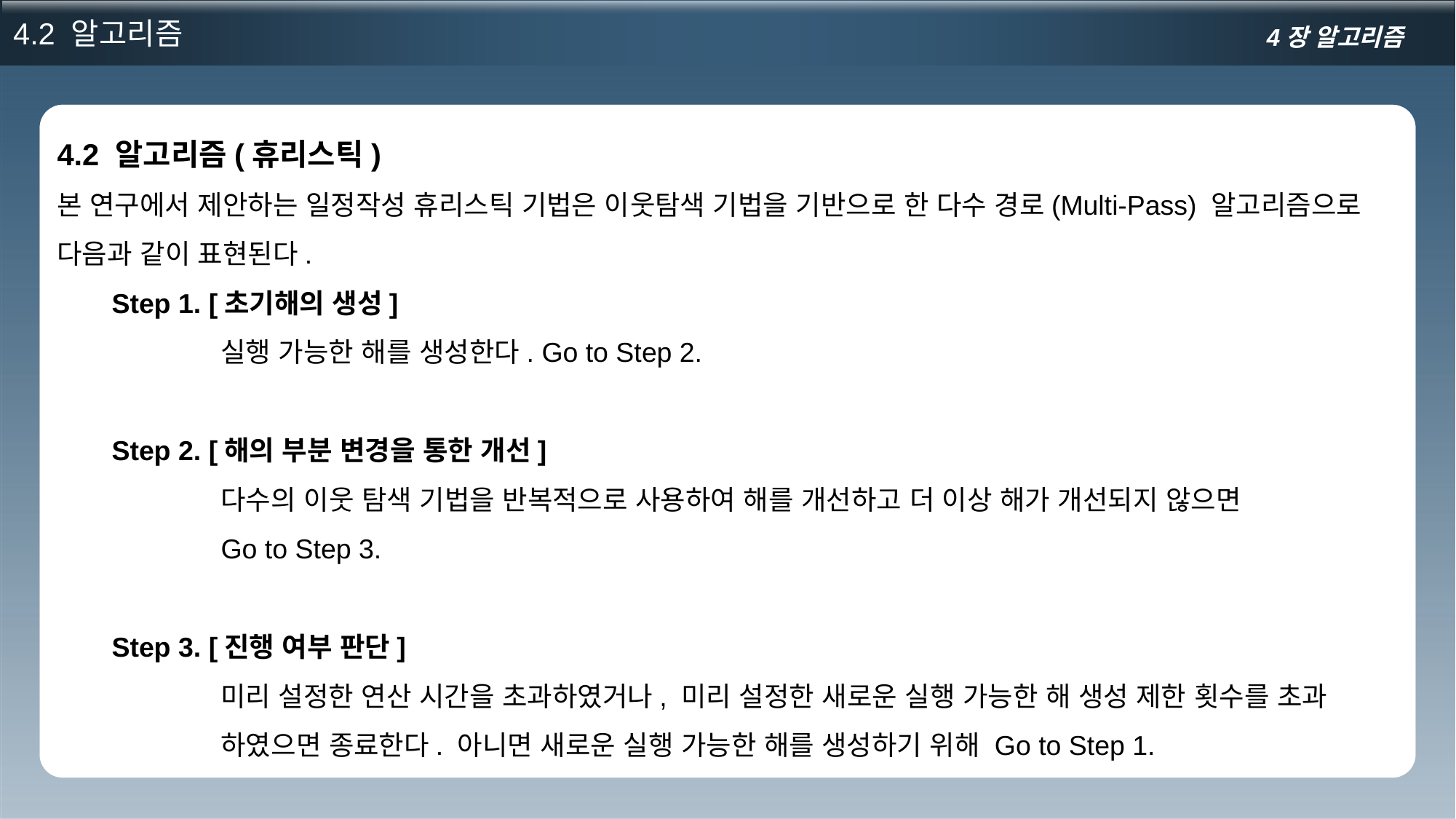

4.2 알고리즘
4장 알고리즘
4.2 알고리즘(휴리스틱)
본 연구에서 제안하는 일정작성 휴리스틱 기법은 이웃탐색 기법을 기반으로 한 다수 경로(Multi-Pass) 알고리즘으로 다음과 같이 표현된다.
Step 1. [초기해의 생성]
	실행 가능한 해를 생성한다. Go to Step 2.

Step 2. [해의 부분 변경을 통한 개선]
	다수의 이웃 탐색 기법을 반복적으로 사용하여 해를 개선하고 더 이상 해가 개선되지 않으면
	Go to Step 3.

Step 3. [진행 여부 판단]
	미리 설정한 연산 시간을 초과하였거나, 미리 설정한 새로운 실행 가능한 해 생성 제한 횟수를 초과
	하였으면 종료한다. 아니면 새로운 실행 가능한 해를 생성하기 위해 Go to Step 1.